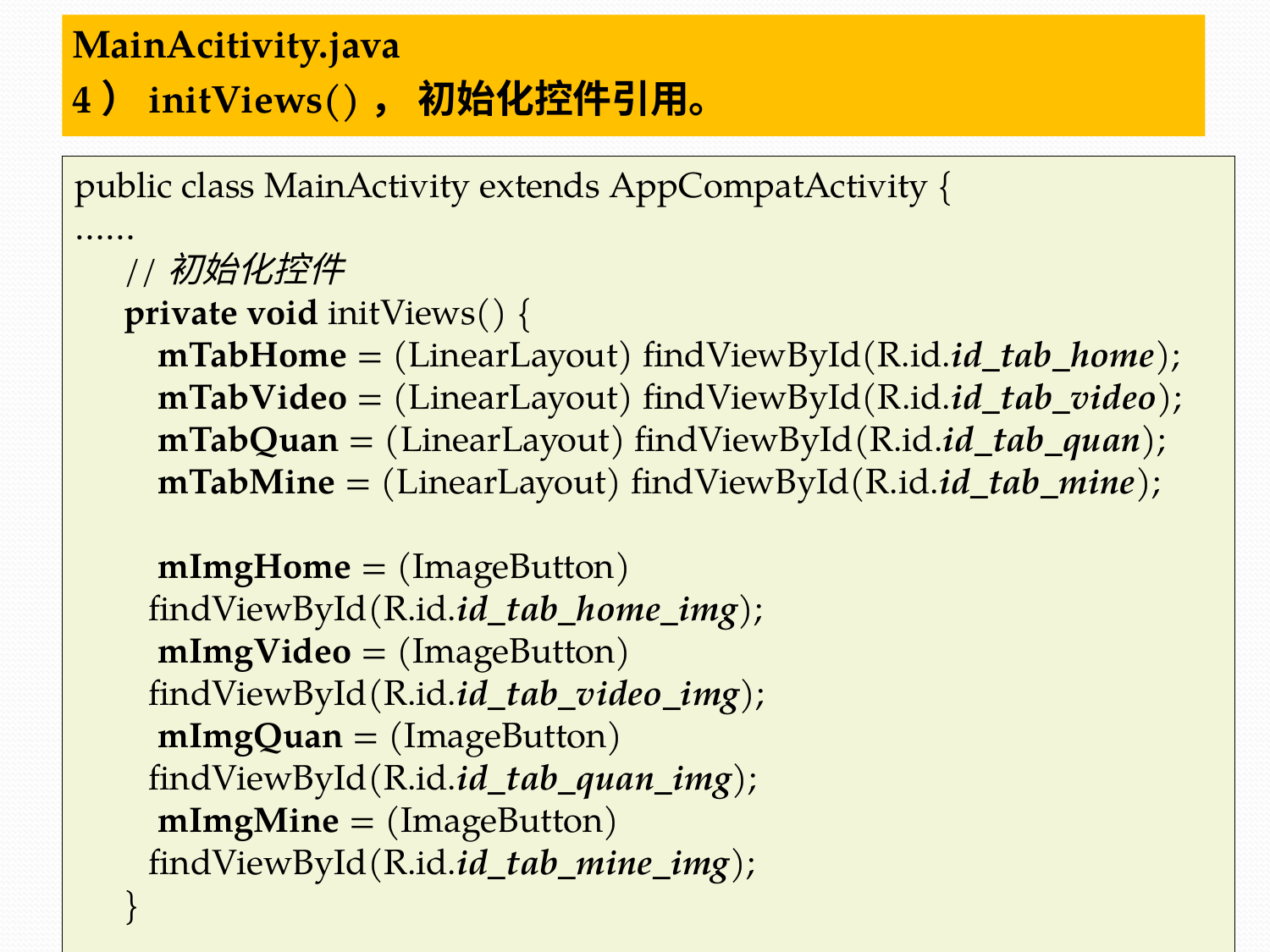

MainAcitivity.java
4）initViews()， 初始化控件引用。
public class MainActivity extends AppCompatActivity {
……
//初始化控件
private void initViews() {
 mTabHome = (LinearLayout) findViewById(R.id.id_tab_home);
 mTabVideo = (LinearLayout) findViewById(R.id.id_tab_video);
 mTabQuan = (LinearLayout) findViewById(R.id.id_tab_quan);
 mTabMine = (LinearLayout) findViewById(R.id.id_tab_mine);
 mImgHome = (ImageButton) findViewById(R.id.id_tab_home_img);
 mImgVideo = (ImageButton) findViewById(R.id.id_tab_video_img);
 mImgQuan = (ImageButton) findViewById(R.id.id_tab_quan_img);
 mImgMine = (ImageButton) findViewById(R.id.id_tab_mine_img);
}
……
}